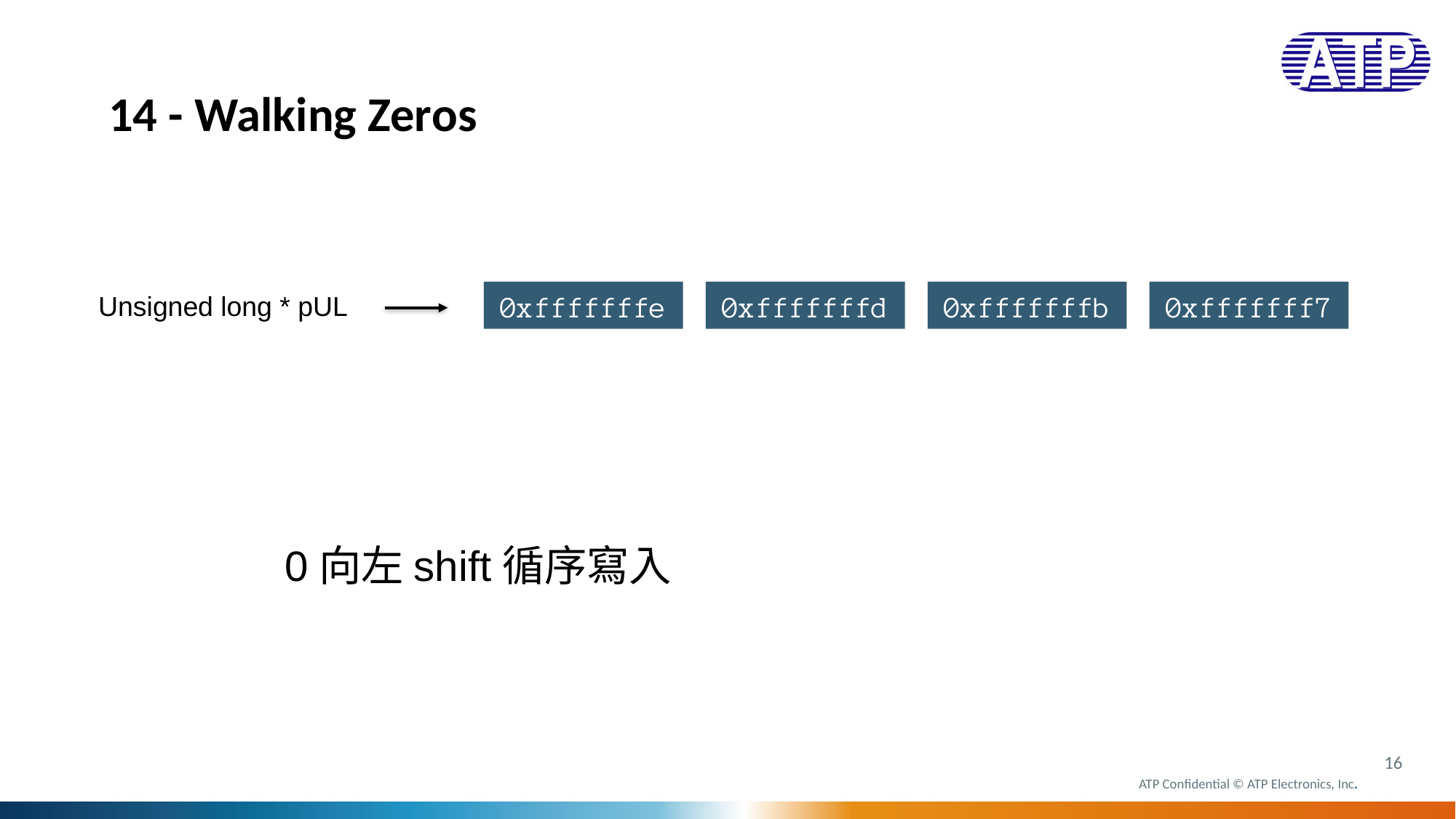

14 - Walking Zeros
0xfffffffe
0xfffffffd
0xfffffffb
0xfffffff7
Unsigned long * pUL
0向左shift循序寫入